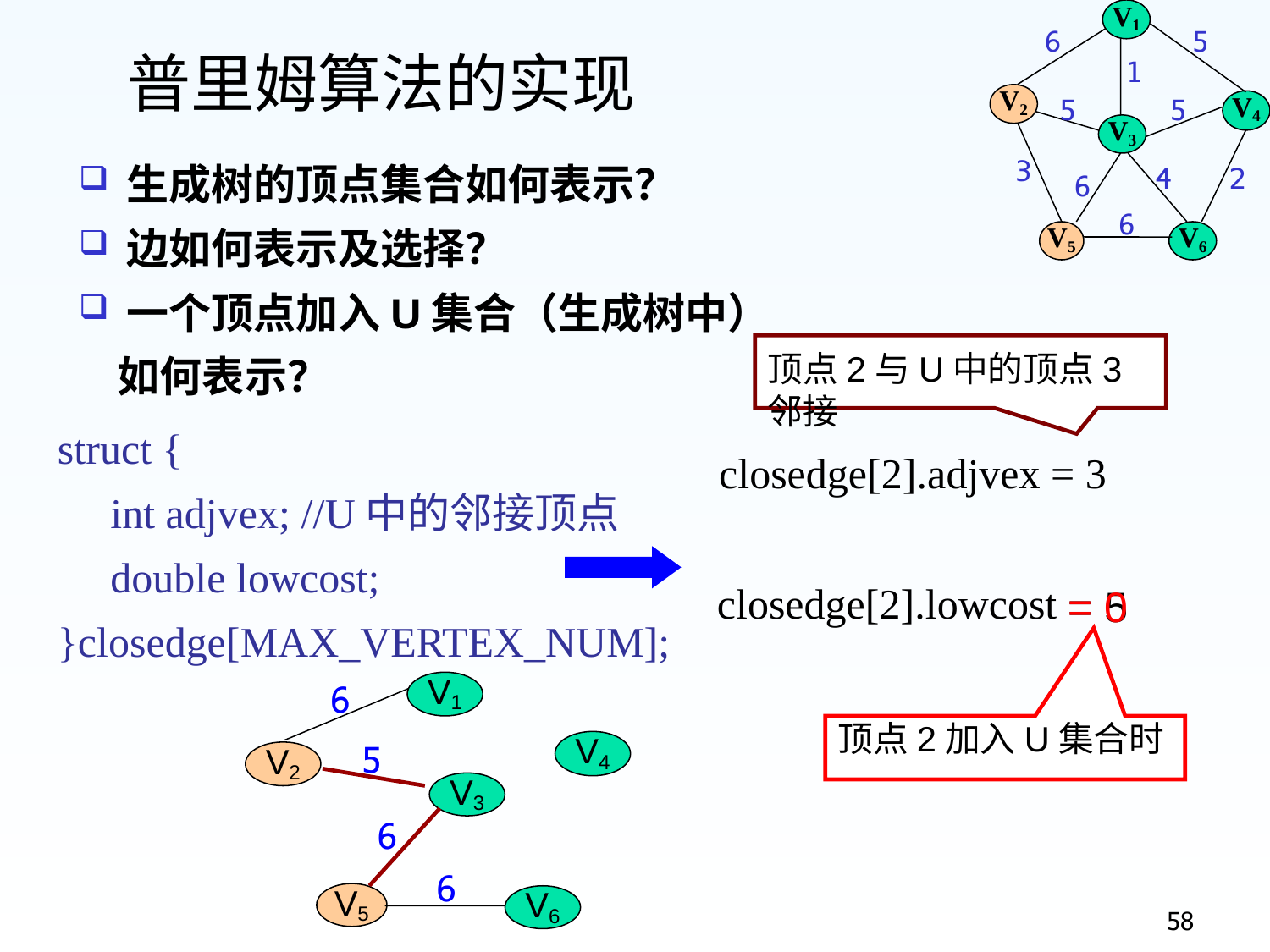

V1
6

5

1
V2
V4
5
5

V3

3

4
2
6
6
V5
V6

# 普里姆算法的实现
生成树的顶点集合如何表示？
边如何表示及选择？
一个顶点加入U集合（生成树中）
   如何表示？
顶点2与U中的顶点3邻接
struct {
     int adjvex; //U中的邻接顶点
     double lowcost;
}closedge[MAX_VERTEX_NUM];
closedge[2].adjvex = 3

closedge[2].lowcost
= 5
= 0
V1
6

V4

5
V2

V3

6
6
V5

V6

顶点2加入U集合时
58